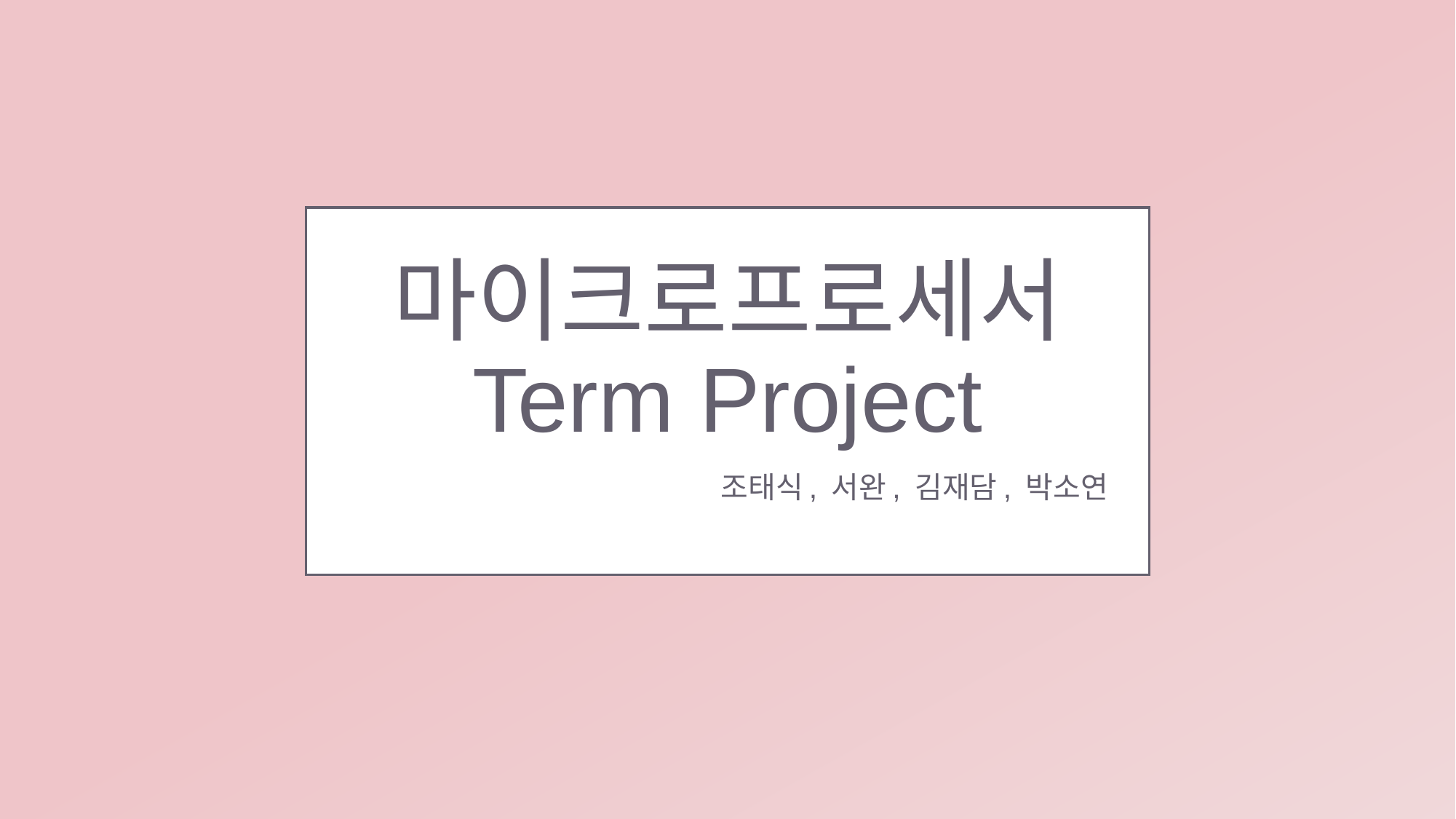

# 마이크로프로세서 Term Project
조태식, 서완, 김재담, 박소연